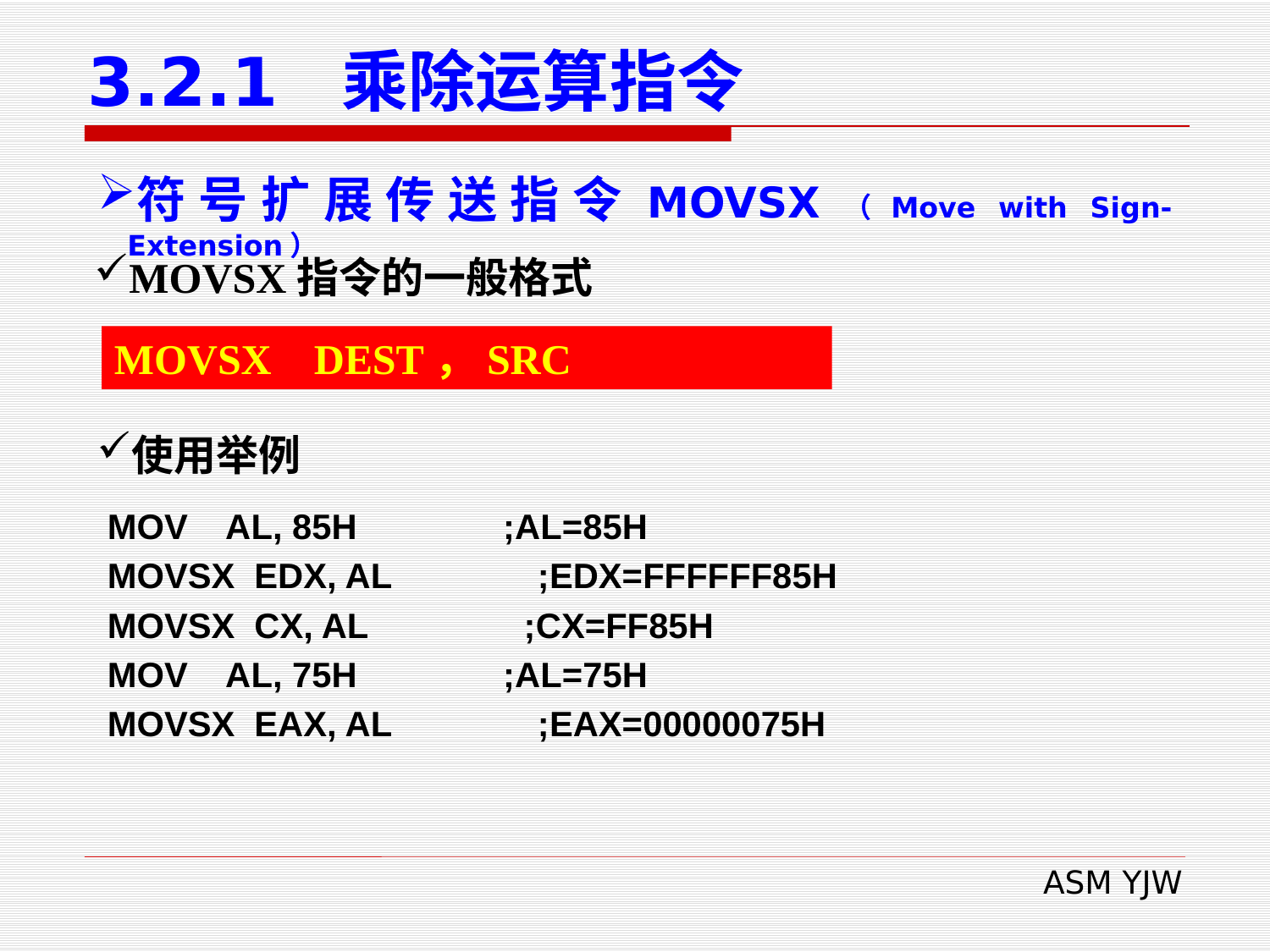

# 3.2.1  乘除运算指令
符号扩展传送指令MOVSX（Move with Sign-Extension）
MOVSX指令的一般格式
MOVSX    DEST，SRC
使用举例
MOV    AL, 85H               ;AL=85H
MOVSX  EDX, AL               ;EDX=FFFFFF85H
MOVSX  CX, AL                ;CX=FF85H
MOV    AL, 75H               ;AL=75H
MOVSX  EAX, AL               ;EAX=00000075H